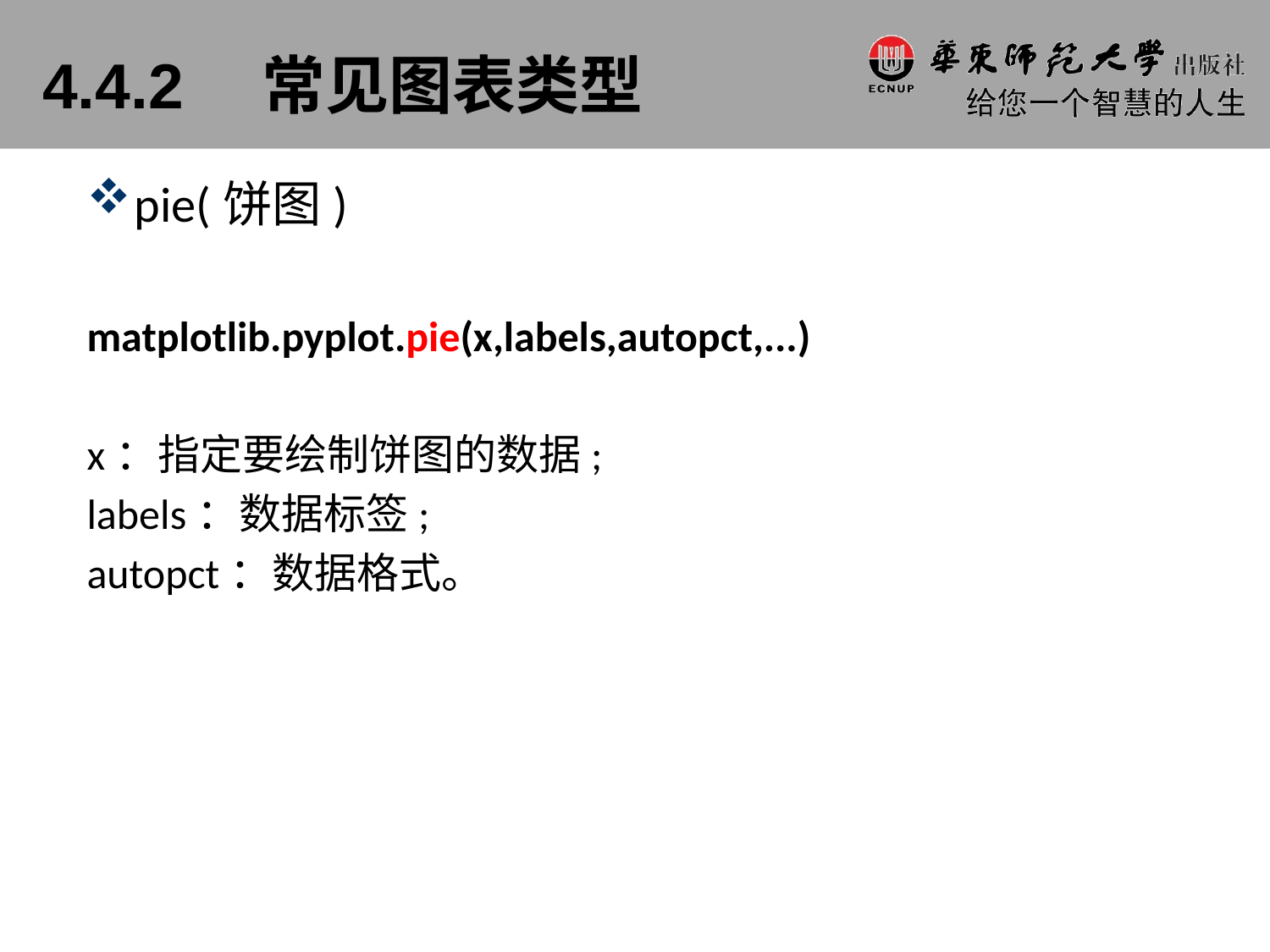

# 4.4.2　常见图表类型
pie(饼图)

matplotlib.pyplot.pie(x,labels,autopct,...)

x：指定要绘制饼图的数据;
labels：数据标签;
autopct：数据格式。